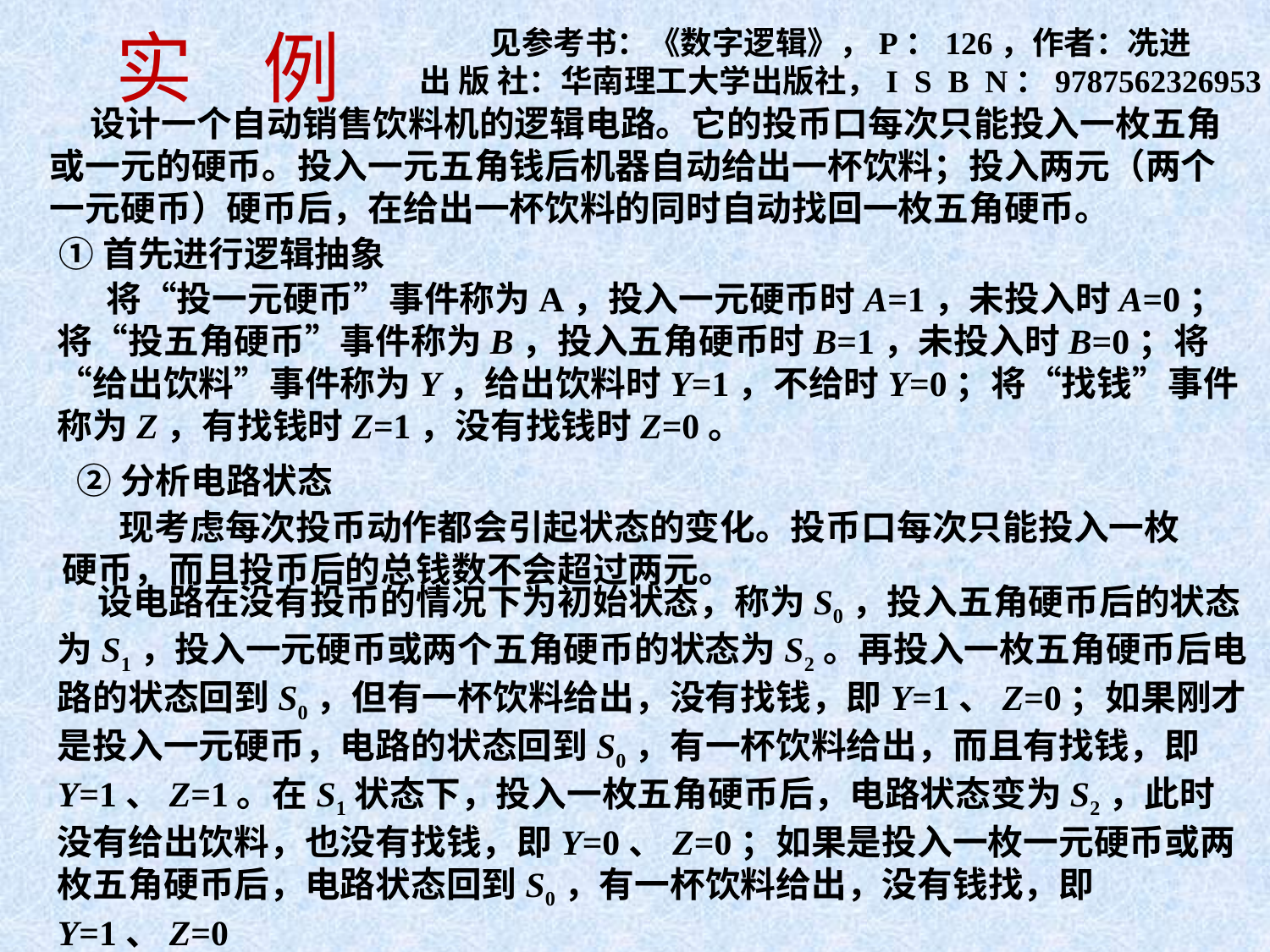

# 实    例
见参考书：《数字逻辑》，P：126，作者：冼进
出 版 社：华南理工大学出版社，I  S  B  N：9787562326953
    设计一个自动销售饮料机的逻辑电路。它的投币口每次只能投入一枚五角或一元的硬币。投入一元五角钱后机器自动给出一杯饮料；投入两元（两个一元硬币）硬币后，在给出一杯饮料的同时自动找回一枚五角硬币。

①首先进行逻辑抽象
     将“投一元硬币”事件称为A，投入一元硬币时A=1，未投入时A=0；将“投五角硬币”事件称为B，投入五角硬币时B=1，未投入时B=0；将“给出饮料”事件称为Y，给出饮料时Y=1，不给时Y=0；将“找钱”事件称为Z，有找钱时Z=1，没有找钱时Z=0。
②分析电路状态
      现考虑每次投币动作都会引起状态的变化。投币口每次只能投入一枚硬币，而且投币后的总钱数不会超过两元。
    设电路在没有投币的情况下为初始状态，称为S0，投入五角硬币后的状态为S1，投入一元硬币或两个五角硬币的状态为S2。再投入一枚五角硬币后电路的状态回到S0，但有一杯饮料给出，没有找钱，即Y=1、Z=0；如果刚才是投入一元硬币，电路的状态回到S0，有一杯饮料给出，而且有找钱，即Y=1、Z=1。在S1状态下，投入一枚五角硬币后，电路状态变为S2，此时没有给出饮料，也没有找钱，即Y=0、Z=0；如果是投入一枚一元硬币或两枚五角硬币后，电路状态回到S0，有一杯饮料给出，没有钱找，即Y=1、Z=0
90